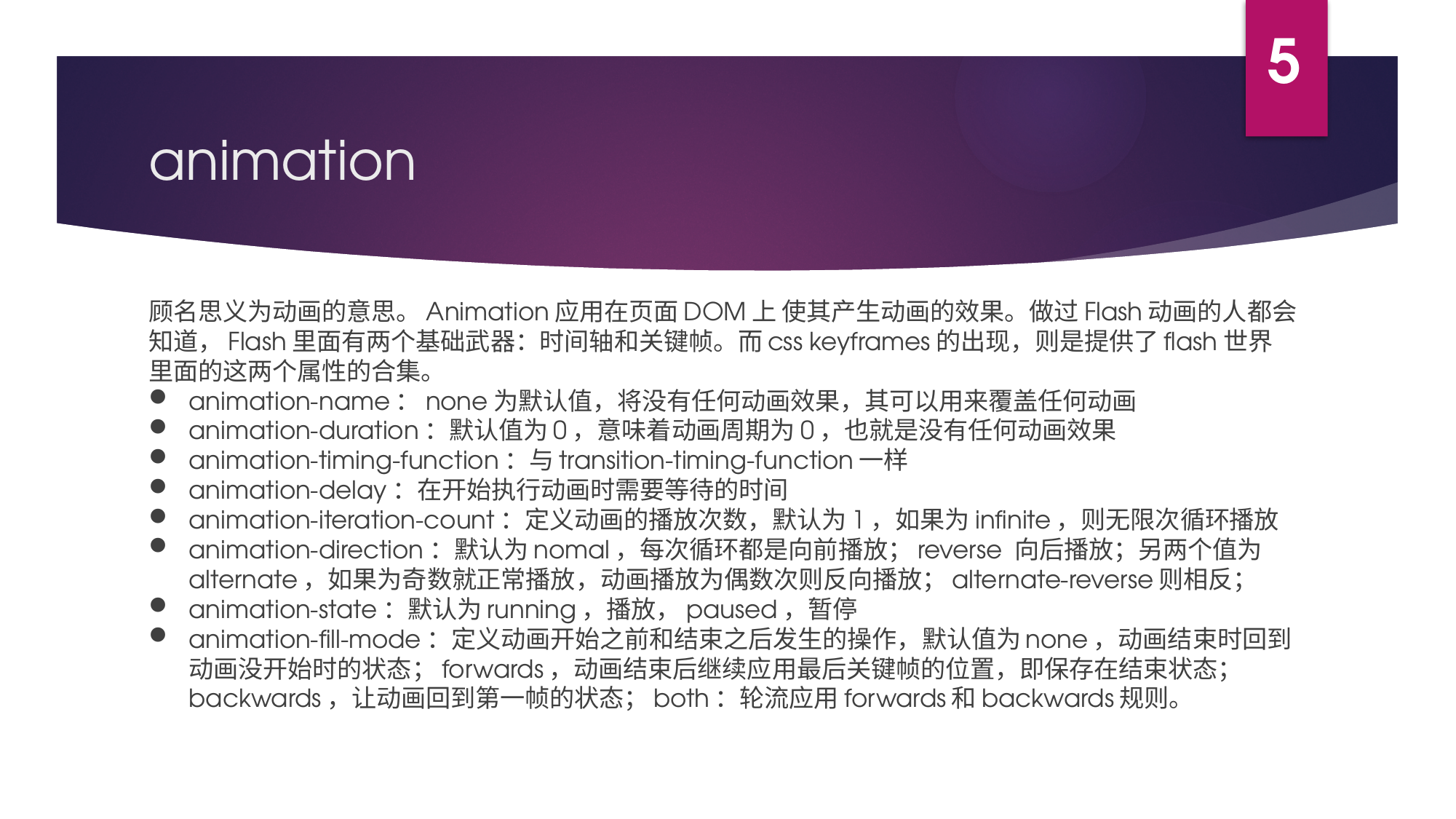

5
# animation
顾名思义为动画的意思。Animation应用在页面DOM上 使其产生动画的效果。做过Flash动画的人都会知道，Flash里面有两个基础武器：时间轴和关键帧。而css keyframes的出现，则是提供了flash世界里面的这两个属性的合集。
animation-name：none为默认值，将没有任何动画效果，其可以用来覆盖任何动画
animation-duration：默认值为0，意味着动画周期为0，也就是没有任何动画效果
animation-timing-function：与transition-timing-function一样
animation-delay：在开始执行动画时需要等待的时间
animation-iteration-count：定义动画的播放次数，默认为1，如果为infinite，则无限次循环播放
animation-direction：默认为nomal，每次循环都是向前播放；reverse 向后播放；另两个值为alternate，如果为奇数就正常播放，动画播放为偶数次则反向播放；alternate-reverse则相反；
animation-state：默认为running，播放，paused，暂停
animation-fill-mode：定义动画开始之前和结束之后发生的操作，默认值为none，动画结束时回到动画没开始时的状态；forwards，动画结束后继续应用最后关键帧的位置，即保存在结束状态；backwards，让动画回到第一帧的状态；both：轮流应用forwards和backwards规则。